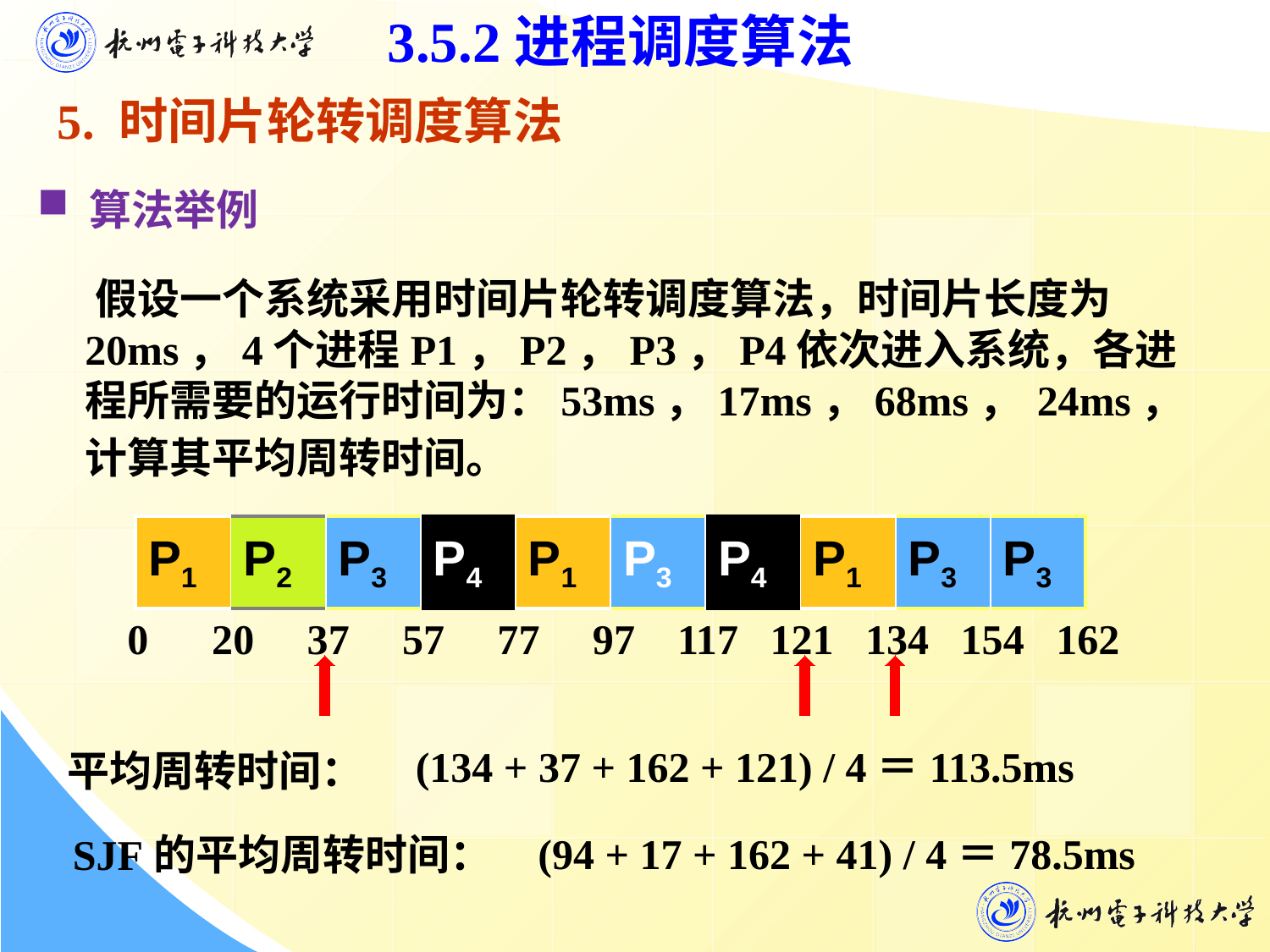

3.5.2进程调度算法
5. 时间片轮转调度算法
 算法举例

     假设一个系统采用时间片轮转调度算法，时间片长度为20ms，4个进程P1，P2，P3，P4依次进入系统，各进程所需要的运行时间为：53ms，17ms，68ms， 24ms，计算其平均周转时间。
| P1 | P2 | P3 | P4 | P1 | P3 | P4 | P1 | P3 | P3 |
| --- | --- | --- | --- | --- | --- | --- | --- | --- | --- |
0      20     37     57     77     97    117   121   134   154   162

(134 + 37 + 162 + 121) / 4＝113.5ms
平均周转时间：
(94 + 17 + 162 + 41) / 4＝78.5ms
SJF的平均周转时间：